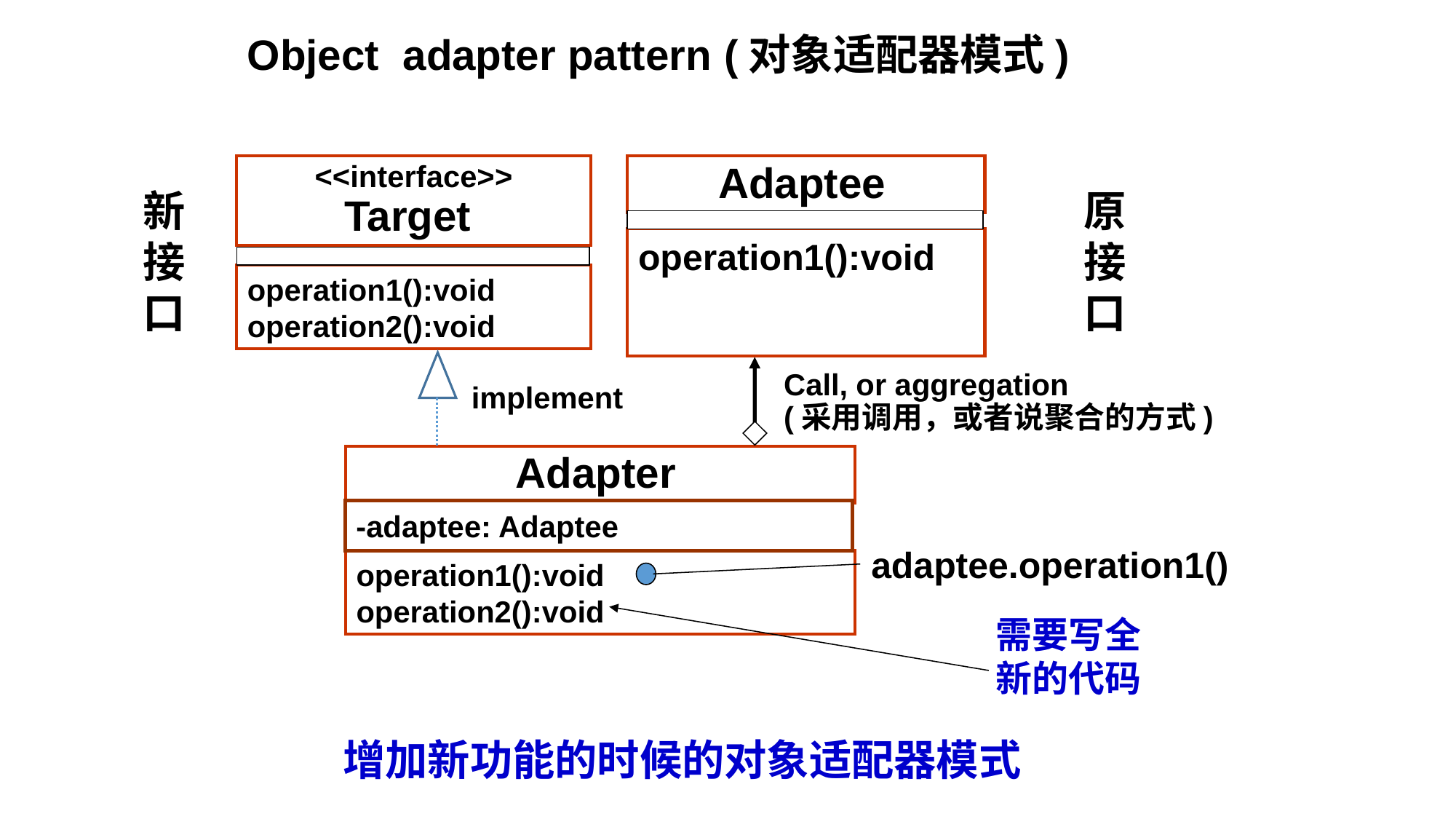

# Object  adapter pattern (对象适配器模式)
<<interface>>
Target
Adaptee
新
接
口
原
接
口

operation1():void

operation1():void
operation2():void

Call, or aggregation
(采用调用，或者说聚合的方式)
implement

Adapter
-adaptee: Adaptee
adaptee.operation1()

operation1():void
operation2():void
需要写全
新的代码

增加新功能的时候的对象适配器模式
22